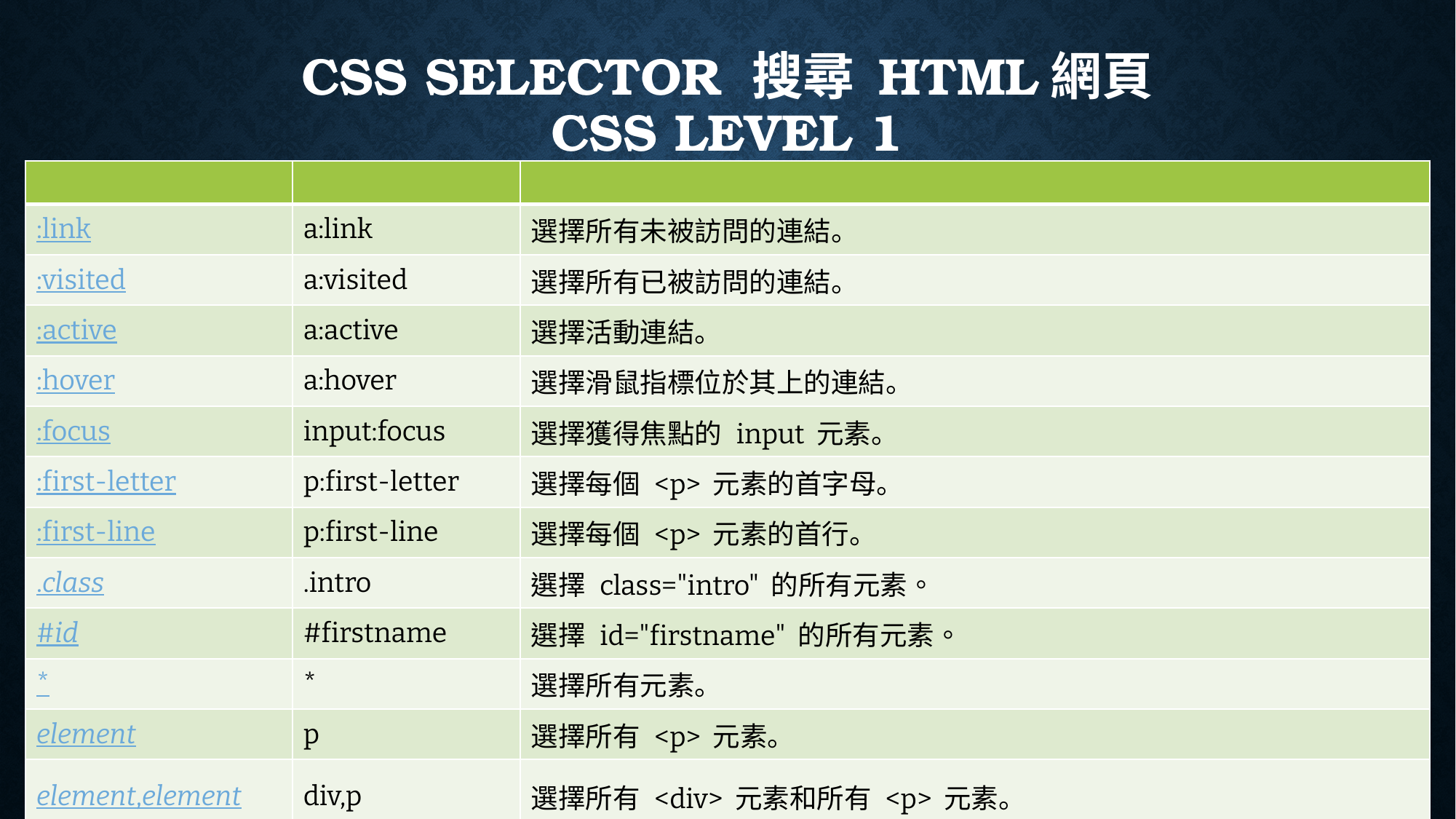

# CSS Selector 搜尋 HTML網頁 CSS LEVEL 1
|  |  |  |
| --- | --- | --- |
| :link | a:link | 選擇所有未被訪問的連結。 |
| :visited | a:visited | 選擇所有已被訪問的連結。 |
| :active | a:active | 選擇活動連結。 |
| :hover | a:hover | 選擇滑鼠指標位於其上的連結。 |
| :focus | input:focus | 選擇獲得焦點的 input 元素。 |
| :first-letter | p:first-letter | 選擇每個 <p> 元素的首字母。 |
| :first-line | p:first-line | 選擇每個 <p> 元素的首行。 |
| .class | .intro | 選擇 class="intro" 的所有元素。 |
| #id | #firstname | 選擇 id="firstname" 的所有元素。 |
| \* | \* | 選擇所有元素。 |
| element | p | 選擇所有 <p> 元素。 |
| element,element | div,p | 選擇所有 <div> 元素和所有 <p> 元素。 |
| element element | div p | 選擇 <div> 元素內部的所有 <p> 元素。 |